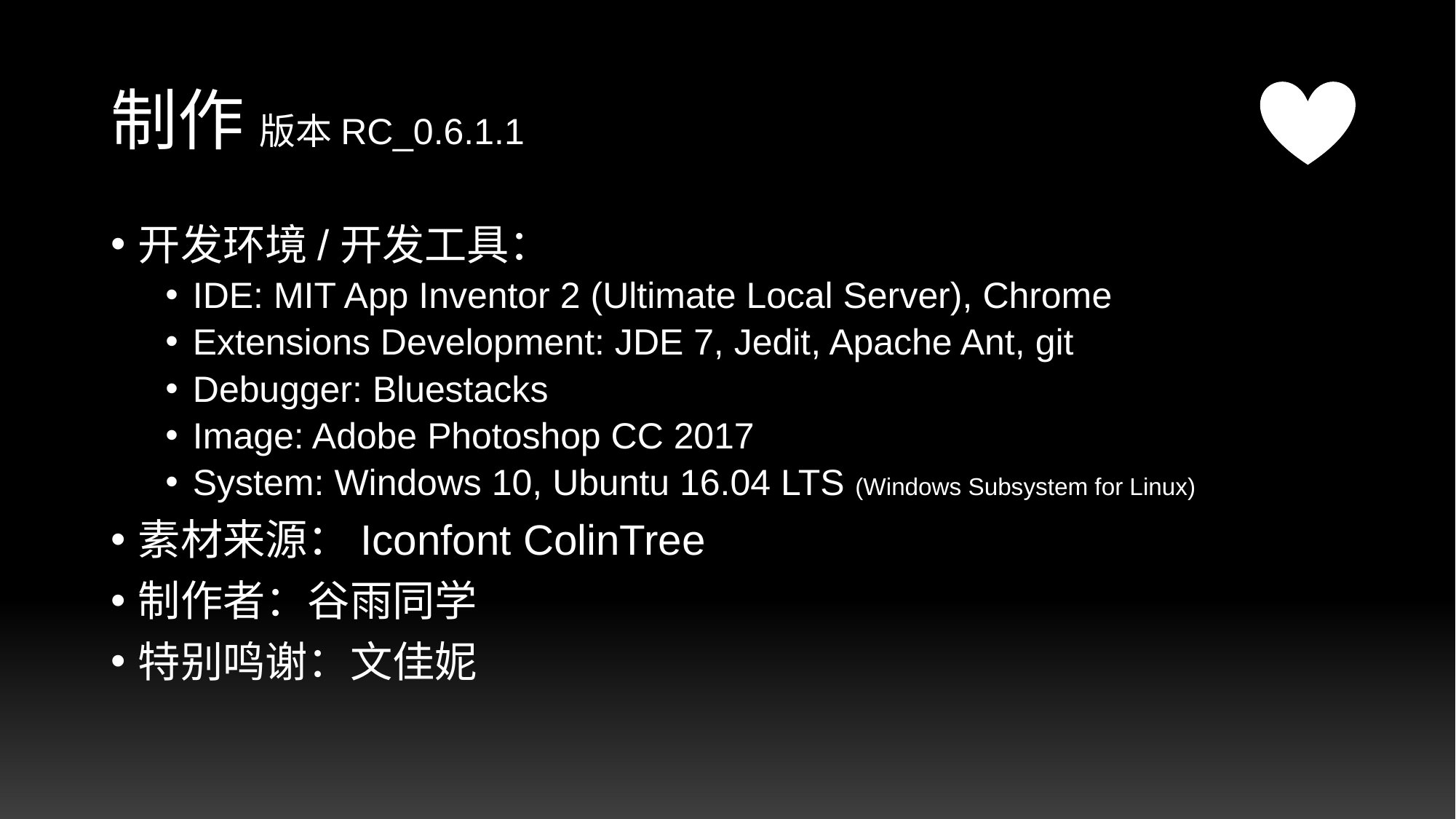

# 制作 版本RC_0.6.1.1

开发环境/开发工具：
IDE: MIT App Inventor 2 (Ultimate Local Server), Chrome
Extensions Development: JDE 7, Jedit, Apache Ant, git
Debugger: Bluestacks
Image: Adobe Photoshop CC 2017
System: Windows 10, Ubuntu 16.04 LTS (Windows Subsystem for Linux)
素材来源：Iconfont ColinTree
制作者：谷雨同学
特别鸣谢：文佳妮